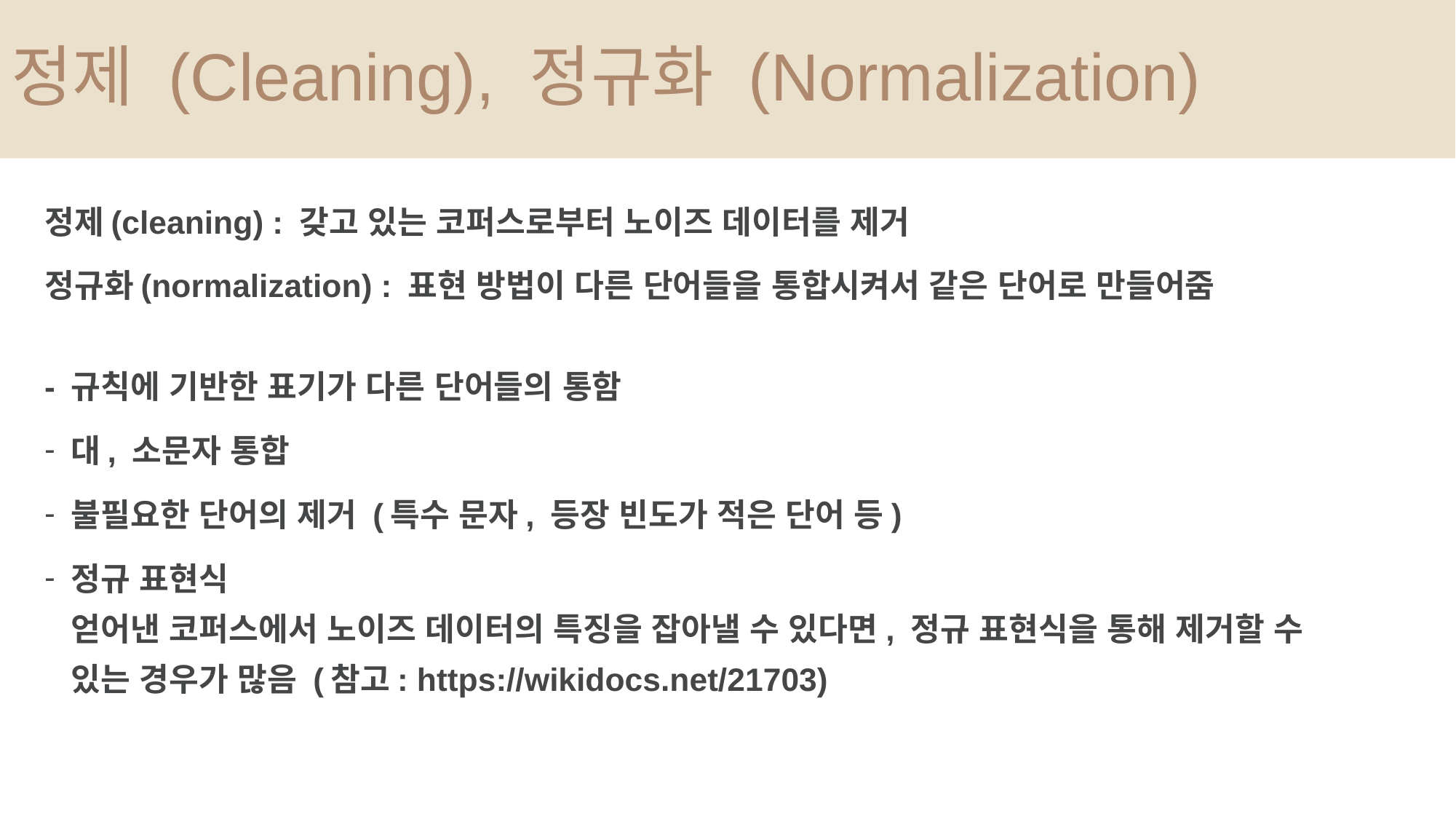

# 정제 (Cleaning), 정규화 (Normalization)
정제(cleaning) : 갖고 있는 코퍼스로부터 노이즈 데이터를 제거
정규화(normalization) : 표현 방법이 다른 단어들을 통합시켜서 같은 단어로 만들어줌
- 규칙에 기반한 표기가 다른 단어들의 통함
대, 소문자 통합
불필요한 단어의 제거 (특수 문자, 등장 빈도가 적은 단어 등)
정규 표현식
얻어낸 코퍼스에서 노이즈 데이터의 특징을 잡아낼 수 있다면, 정규 표현식을 통해 제거할 수 있는 경우가 많음 (참고: https://wikidocs.net/21703)